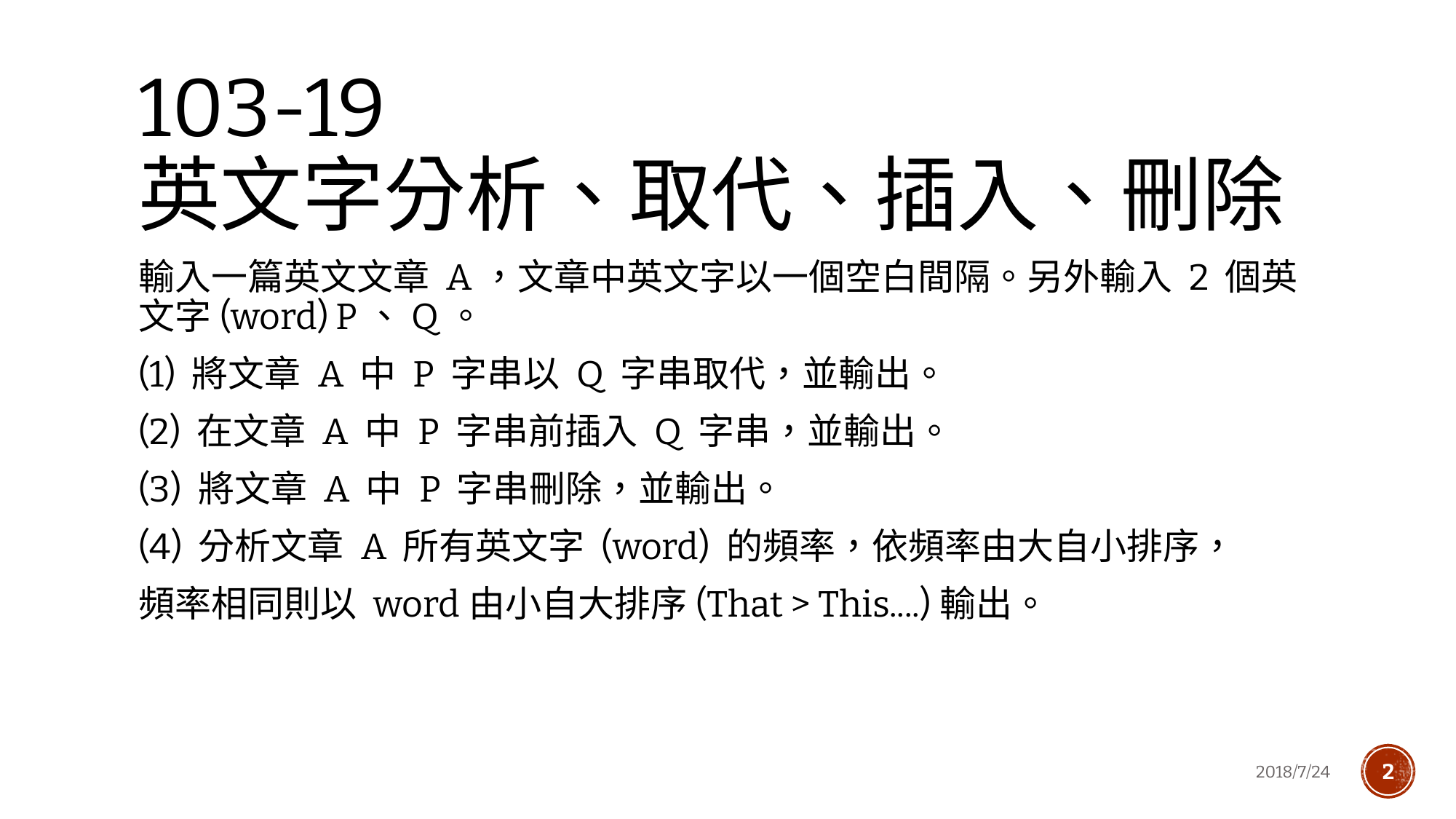

# 103-19 英文字分析、取代、插入、刪除
輸入一篇英文文章 A，文章中英文字以一個空白間隔。另外輸入 2 個英文字(word) P、Q。
(1) 將文章 A 中 P 字串以 Q 字串取代，並輸出。
(2) 在文章 A 中 P 字串前插入 Q 字串，並輸出。
(3) 將文章 A 中 P 字串刪除，並輸出。
(4) 分析文章 A 所有英文字 (word) 的頻率，依頻率由大自小排序，
頻率相同則以 word由小自大排序(That > This....)輸出。

2018/7/24
2